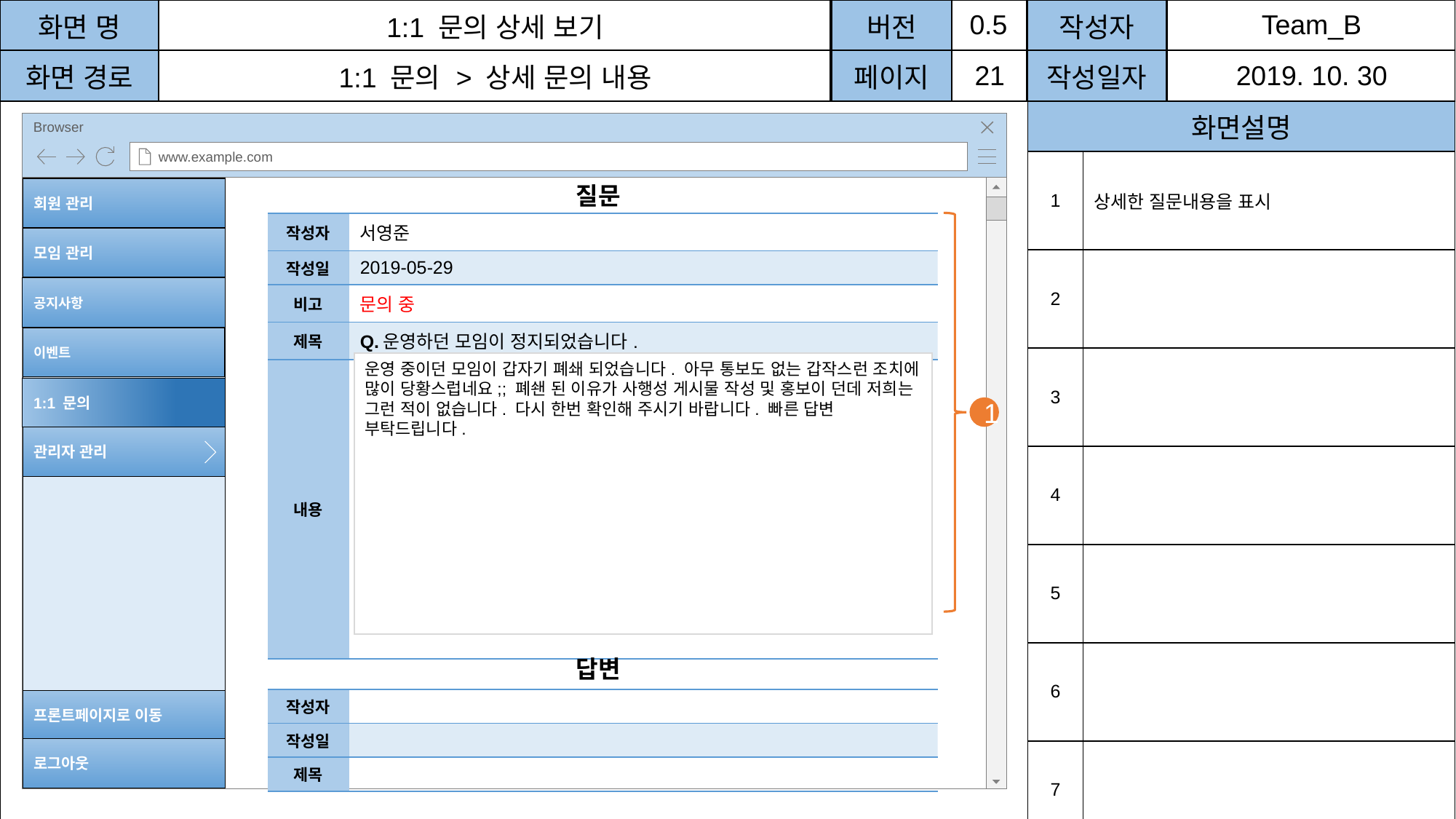

| 화면 명 | 1:1 문의 상세 보기 | 버전 |  | 작성자 |  |  |
| --- | --- | --- | --- | --- | --- | --- |
| 화면 경로 | 1:1 문의 > 상세 문의 내용 | 페이지 | 21 | 작성일자 |  |  |
|  |  |  |  | 화면설명 |  |  |
|  |  |  |  | 1 | 상세한 질문내용을 표시 |  |
|  |  |  |  | 2 |  |  |
|  |  |  |  | 3 |  |  |
|  |  |  |  | 4 |  |  |
|  |  |  |  | 5 |  |  |
|  |  |  |  | 6 |  |  |
|  |  |  |  | 7 |  |  |
Browser

www.example.com

질문

회원 관리

프론트페이지로 이동
로그아웃
모임 관리
관리자 관리

공지사항
이벤트
1:1 문의

| 작성자 | 서영준 |
| --- | --- |
| 작성일 | 2019-05-29 |
| 비고 | 문의 중 |
| 제목 | Q.운영하던 모임이 정지되었습니다. |
| 내용 |  |
운영 중이던 모임이 갑자기 폐쇄 되었습니다. 아무 통보도 없는 갑작스런 조치에 많이 당황스럽네요;; 폐쇈 된 이유가 사행성 게시물 작성 및 홍보이 던데 저희는 그런 적이 없습니다. 다시 한번 확인해 주시기 바랍니다. 빠른 답변 부탁드립니다.
1
답변
| 작성자 |  |
| --- | --- |
| 작성일 |  |
| 제목 |  |